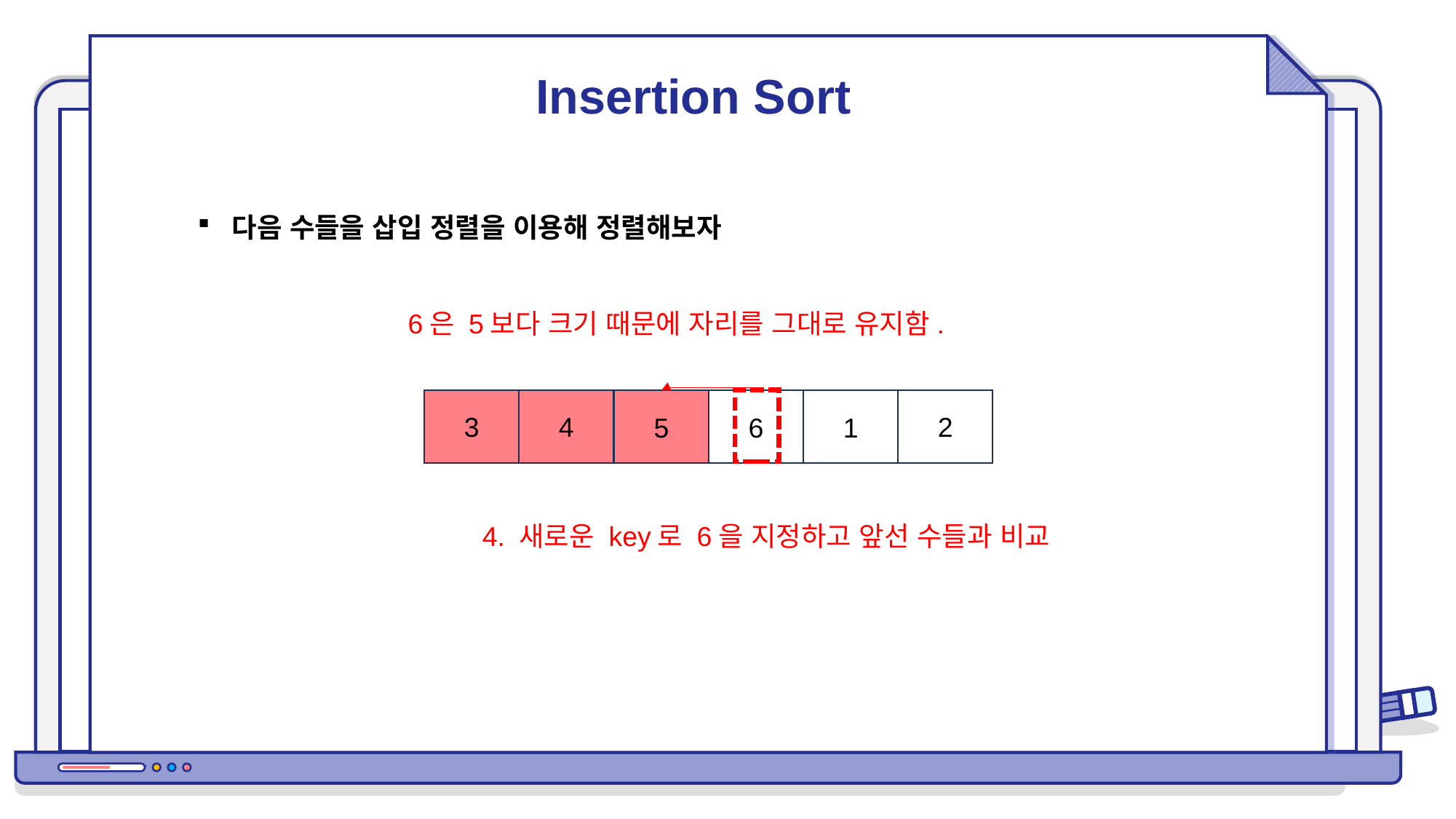

Insertion Sort

다음 수들을 삽입 정렬을 이용해 정렬해보자
6은 5보다 크기 때문에 자리를 그대로 유지함.

3
4
2
1
5
6
4. 새로운 key로 6을 지정하고 앞선 수들과 비교